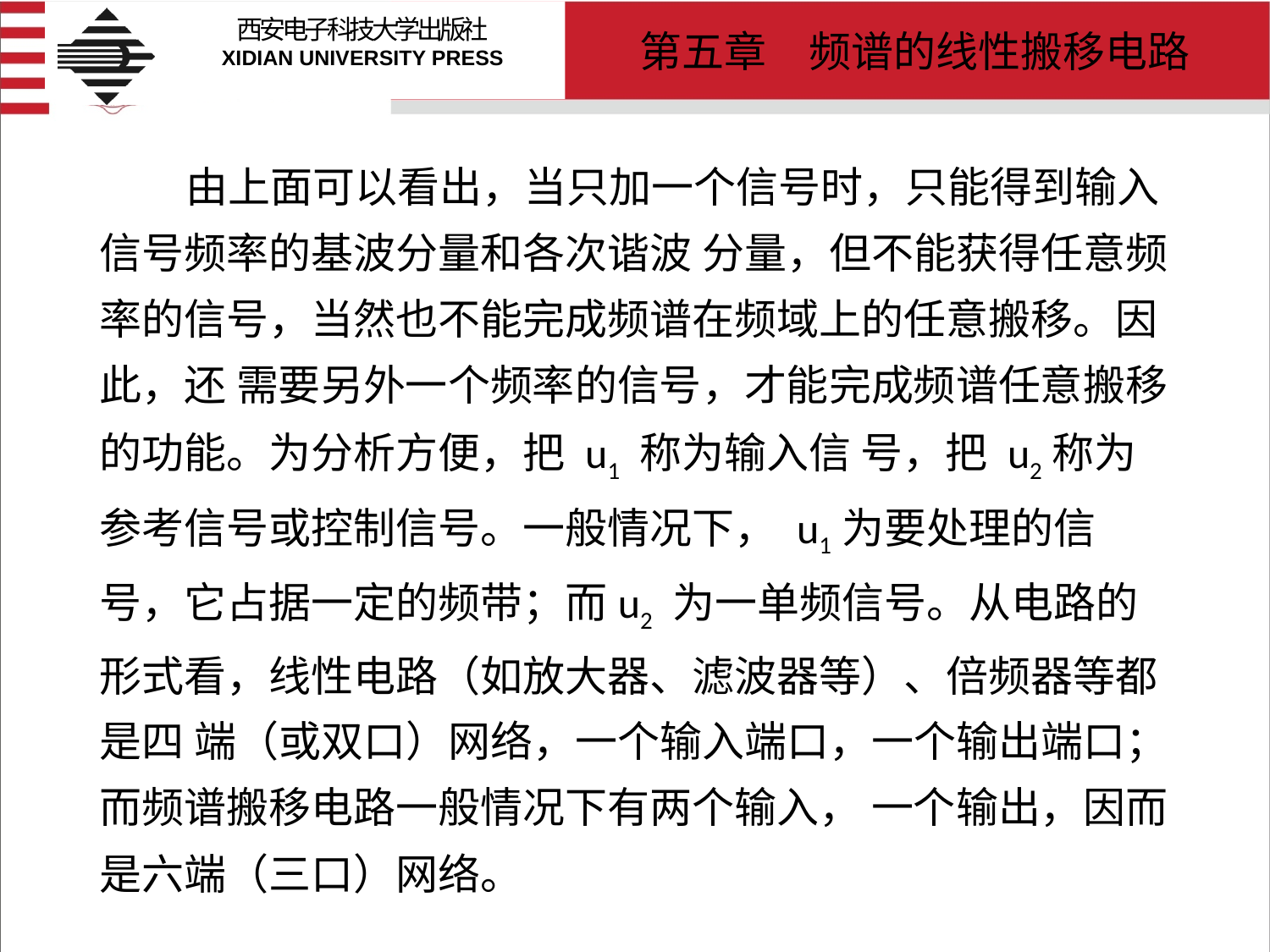

# 由上面可以看出，当只加一个信号时，只能得到输入信号频率的基波分量和各次谐波 分量，但不能获得任意频率的信号，当然也不能完成频谱在频域上的任意搬移。因此，还 需要另外一个频率的信号，才能完成频谱任意搬移的功能。为分析方便，把 u1 称为输入信 号，把 u2称为参考信号或控制信号。一般情况下， u1为要处理的信号，它占据一定的频带；而u2 为一单频信号。从电路的形式看，线性电路（如放大器、滤波器等）、倍频器等都是四 端（或双口）网络，一个输入端口，一个输出端口；而频谱搬移电路一般情况下有两个输入， 一个输出，因而是六端（三口）网络。